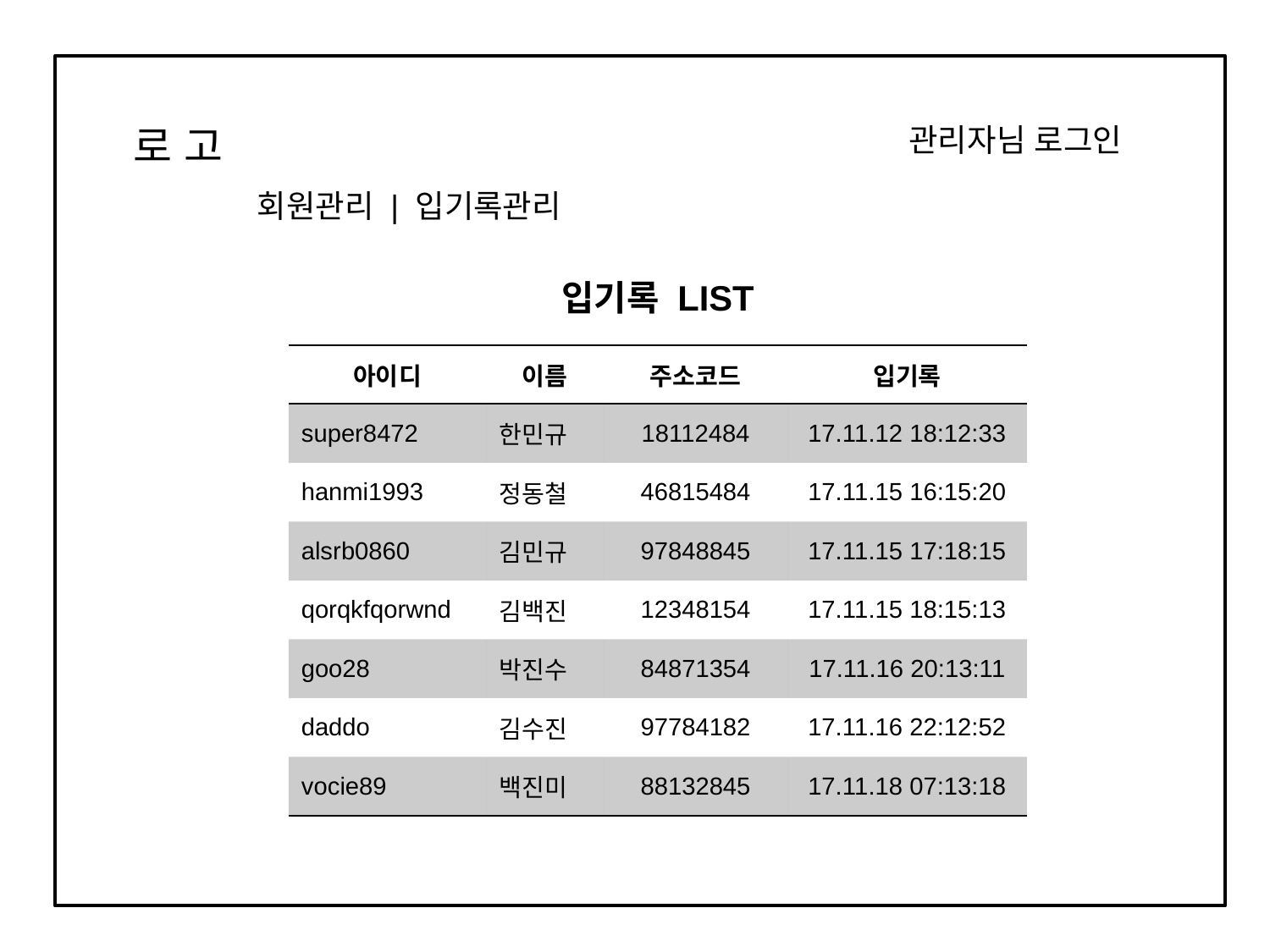

로 고
관리자님 로그인
회원관리 | 입기록관리
입기록 LIST
| 아이디 | 이름 | 주소코드 | 입기록 |
| --- | --- | --- | --- |
| super8472 | 한민규 | 18112484 | 17.11.12 18:12:33 |
| hanmi1993 | 정동철 | 46815484 | 17.11.15 16:15:20 |
| alsrb0860 | 김민규 | 97848845 | 17.11.15 17:18:15 |
| qorqkfqorwnd | 김백진 | 12348154 | 17.11.15 18:15:13 |
| goo28 | 박진수 | 84871354 | 17.11.16 20:13:11 |
| daddo | 김수진 | 97784182 | 17.11.16 22:12:52 |
| vocie89 | 백진미 | 88132845 | 17.11.18 07:13:18 |